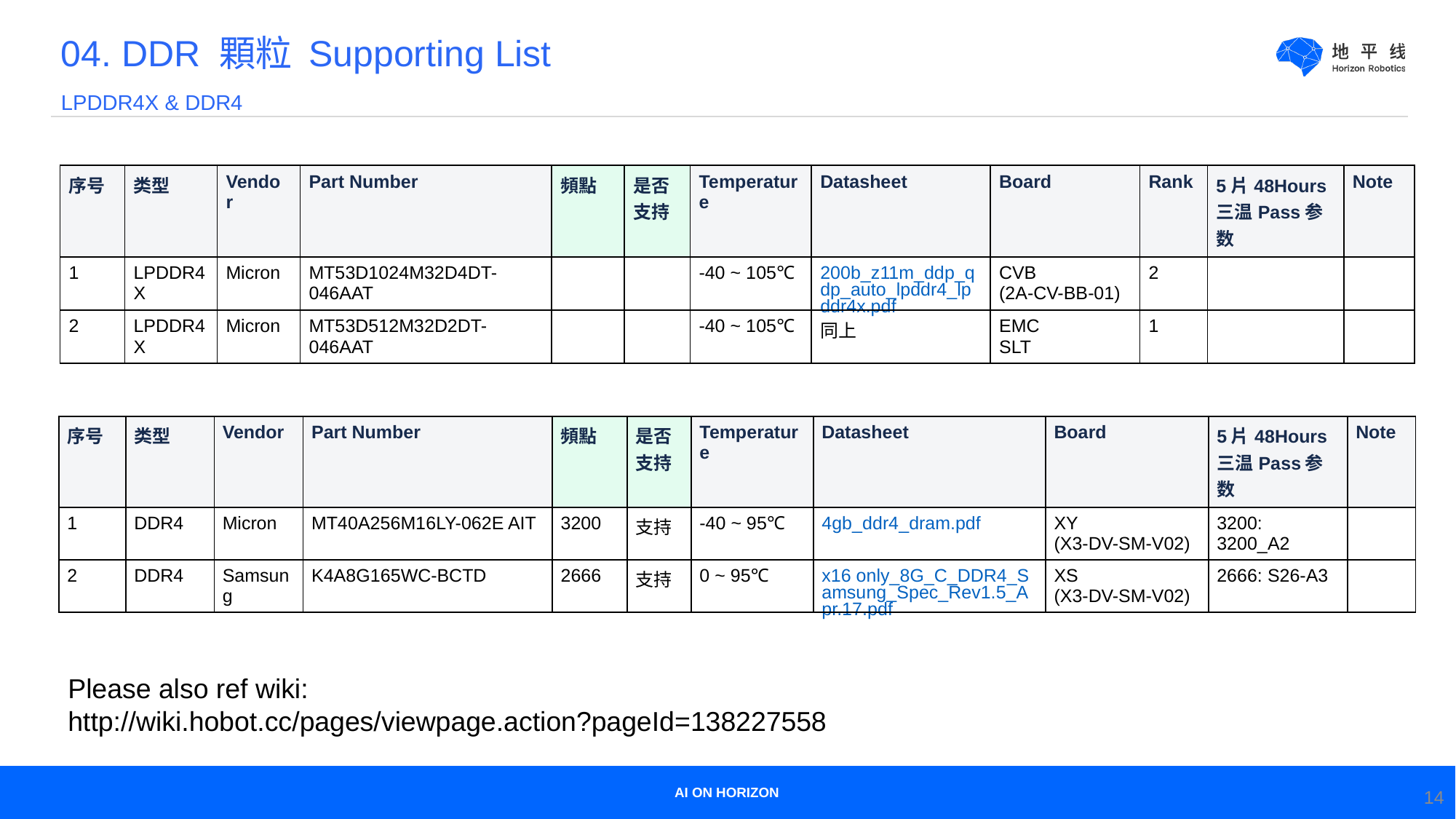

# 04. DDR 顆粒 Supporting List
LPDDR4X & DDR4
| 序号 | 类型 | Vendor | Part Number | 頻點 | 是否支持 | Temperature | Datasheet | Board | Rank | 5片48Hours 三温Pass参数 | Note |
| --- | --- | --- | --- | --- | --- | --- | --- | --- | --- | --- | --- |
| 1 | LPDDR4X | Micron | MT53D1024M32D4DT-046AAT |  |  | -40 ~ 105℃ | 200b\_z11m\_ddp\_qdp\_auto\_lpddr4\_lpddr4x.pdf | CVB (2A-CV-BB-01) | 2 |  |  |
| 2 | LPDDR4X | Micron | MT53D512M32D2DT-046AAT |  |  | -40 ~ 105℃ | 同上 | EMC SLT | 1 |  |  |
| 序号 | 类型 | Vendor | Part Number | 頻點 | 是否支持 | Temperature | Datasheet | Board | 5片48Hours 三温Pass参数 | Note |
| --- | --- | --- | --- | --- | --- | --- | --- | --- | --- | --- |
| 1 | DDR4 | Micron | MT40A256M16LY-062E AIT | 3200 | 支持 | -40 ~ 95℃ | 4gb\_ddr4\_dram.pdf | XY (X3-DV-SM-V02) | 3200: 3200\_A2 |  |
| 2 | DDR4 | Samsung | K4A8G165WC-BCTD | 2666 | 支持 | 0 ~ 95℃ | x16 only\_8G\_C\_DDR4\_Samsung\_Spec\_Rev1.5\_Apr.17.pdf | XS (X3-DV-SM-V02) | 2666: S26-A3 |  |
Please also ref wiki:
http://wiki.hobot.cc/pages/viewpage.action?pageId=138227558
14